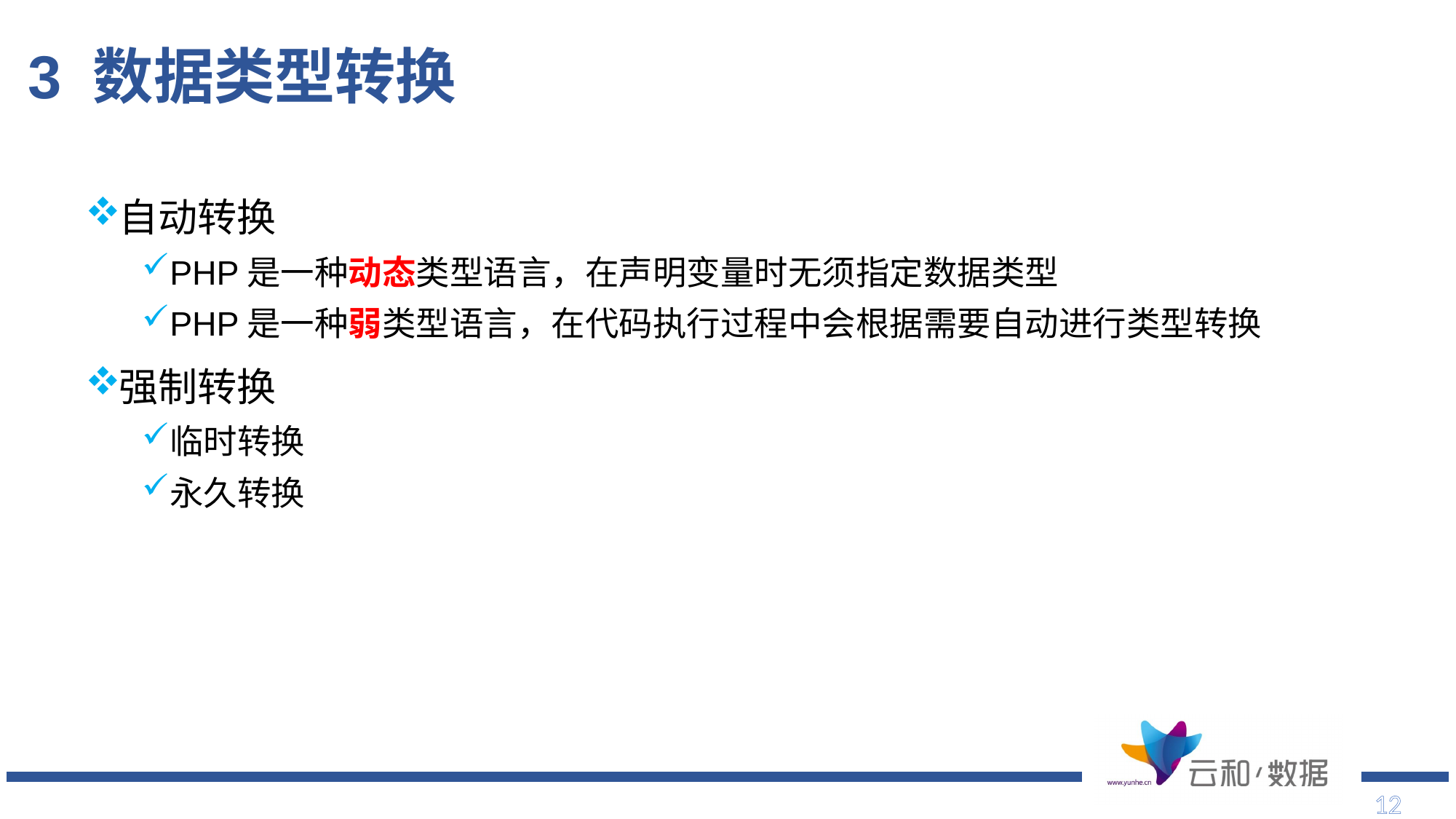

# 3 数据类型转换

自动转换
PHP是一种动态类型语言，在声明变量时无须指定数据类型
PHP是一种弱类型语言，在代码执行过程中会根据需要自动进行类型转换
强制转换
临时转换
永久转换